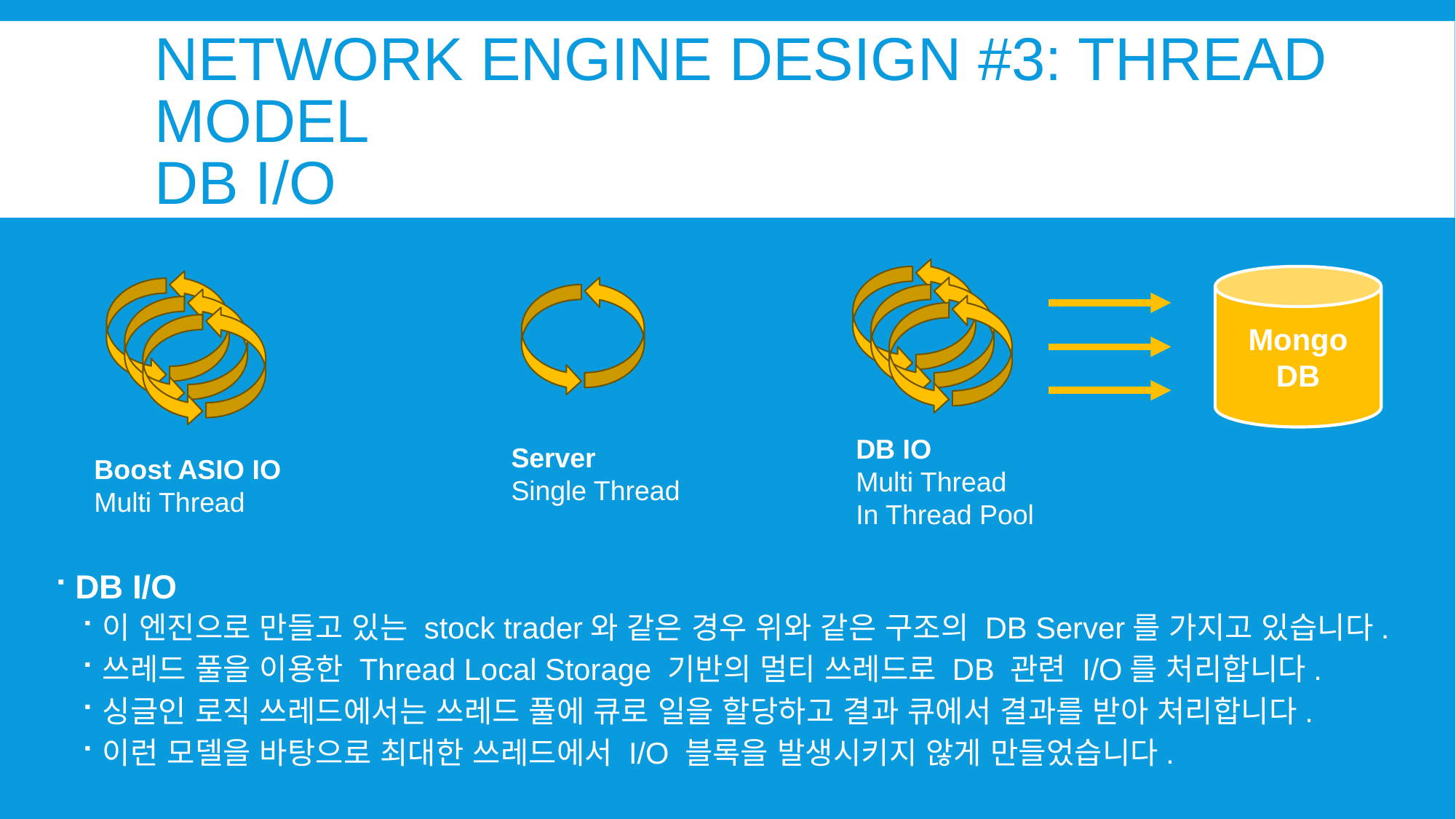

# Network Engine Design #3: Thread Model DB I/O

Mongo DB

DB IO
Multi Thread
In Thread Pool
Server
Single Thread
Boost ASIO IO
Multi Thread
DB I/O
이 엔진으로 만들고 있는 stock trader와 같은 경우 위와 같은 구조의 DB Server를 가지고 있습니다.
쓰레드 풀을 이용한 Thread Local Storage 기반의 멀티 쓰레드로 DB 관련 I/O를 처리합니다.
싱글인 로직 쓰레드에서는 쓰레드 풀에 큐로 일을 할당하고 결과 큐에서 결과를 받아 처리합니다.
이런 모델을 바탕으로 최대한 쓰레드에서 I/O 블록을 발생시키지 않게 만들었습니다.